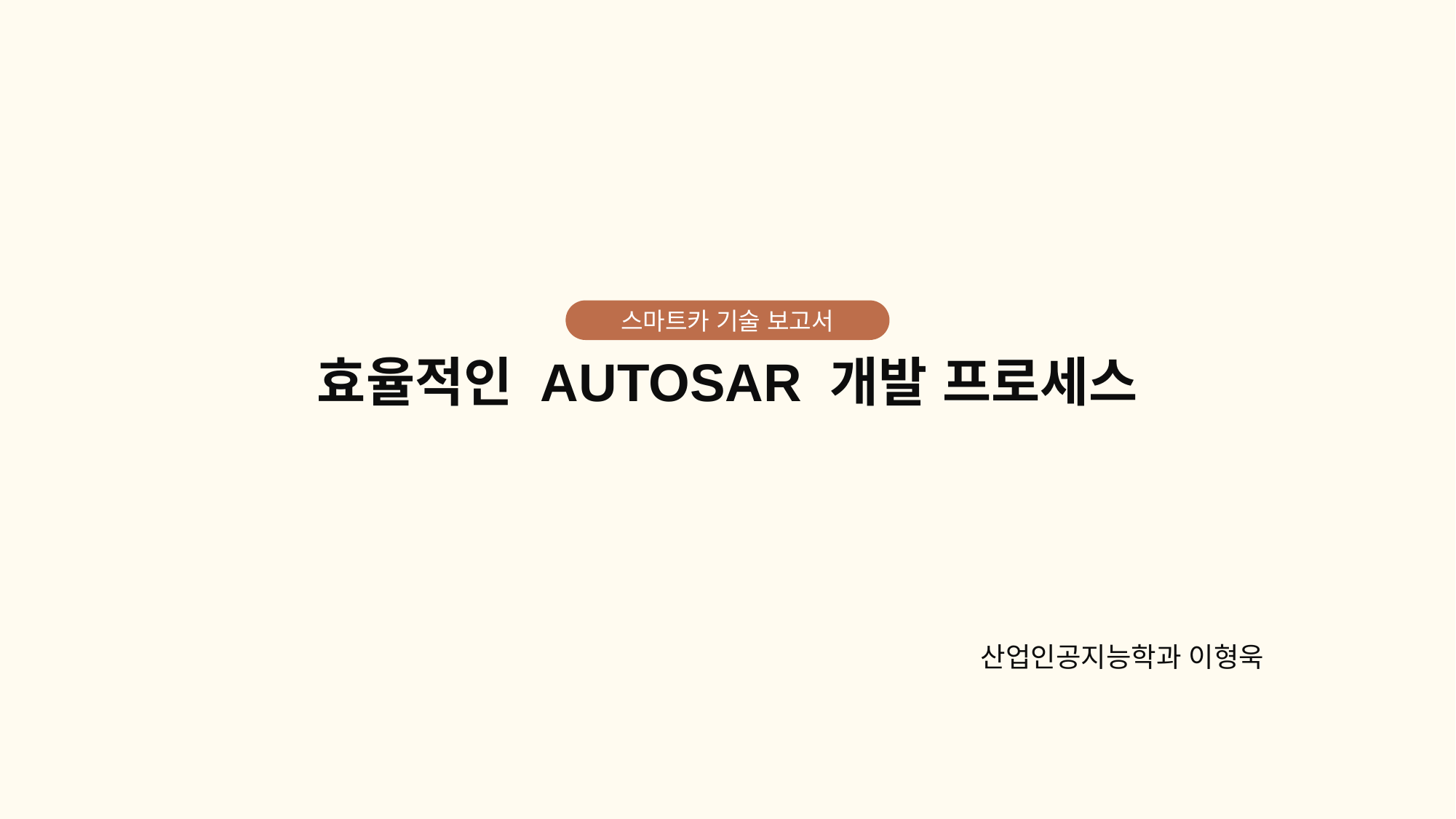

스마트카 기술 보고서
효율적인 AUTOSAR 개발 프로세스
산업인공지능학과 이형욱